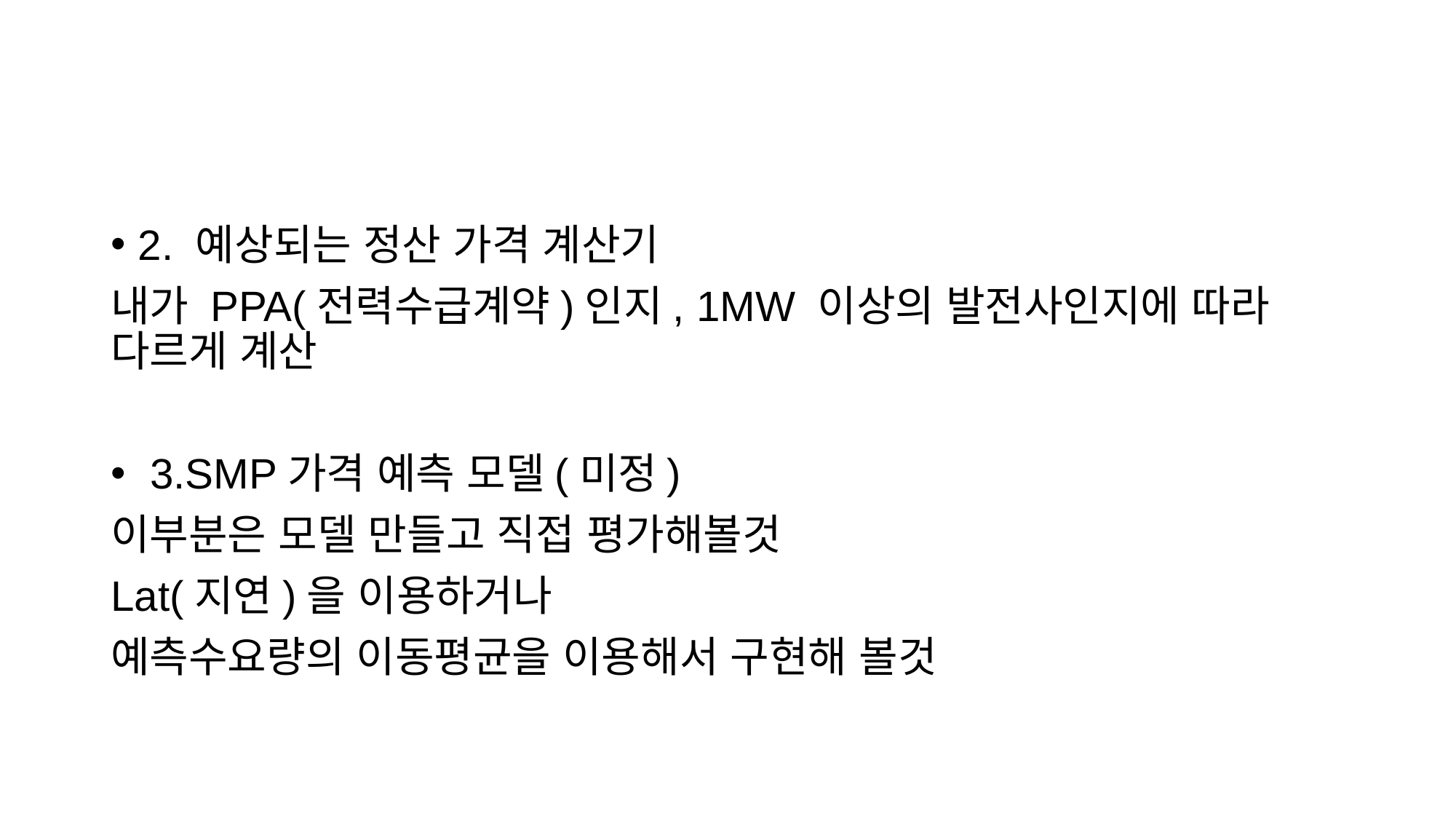

#
2. 예상되는 정산 가격 계산기
내가 PPA(전력수급계약)인지, 1MW 이상의 발전사인지에 따라 다르게 계산

 3.SMP가격 예측 모델(미정)
이부분은 모델 만들고 직접 평가해볼것
Lat(지연)을 이용하거나
예측수요량의 이동평균을 이용해서 구현해 볼것